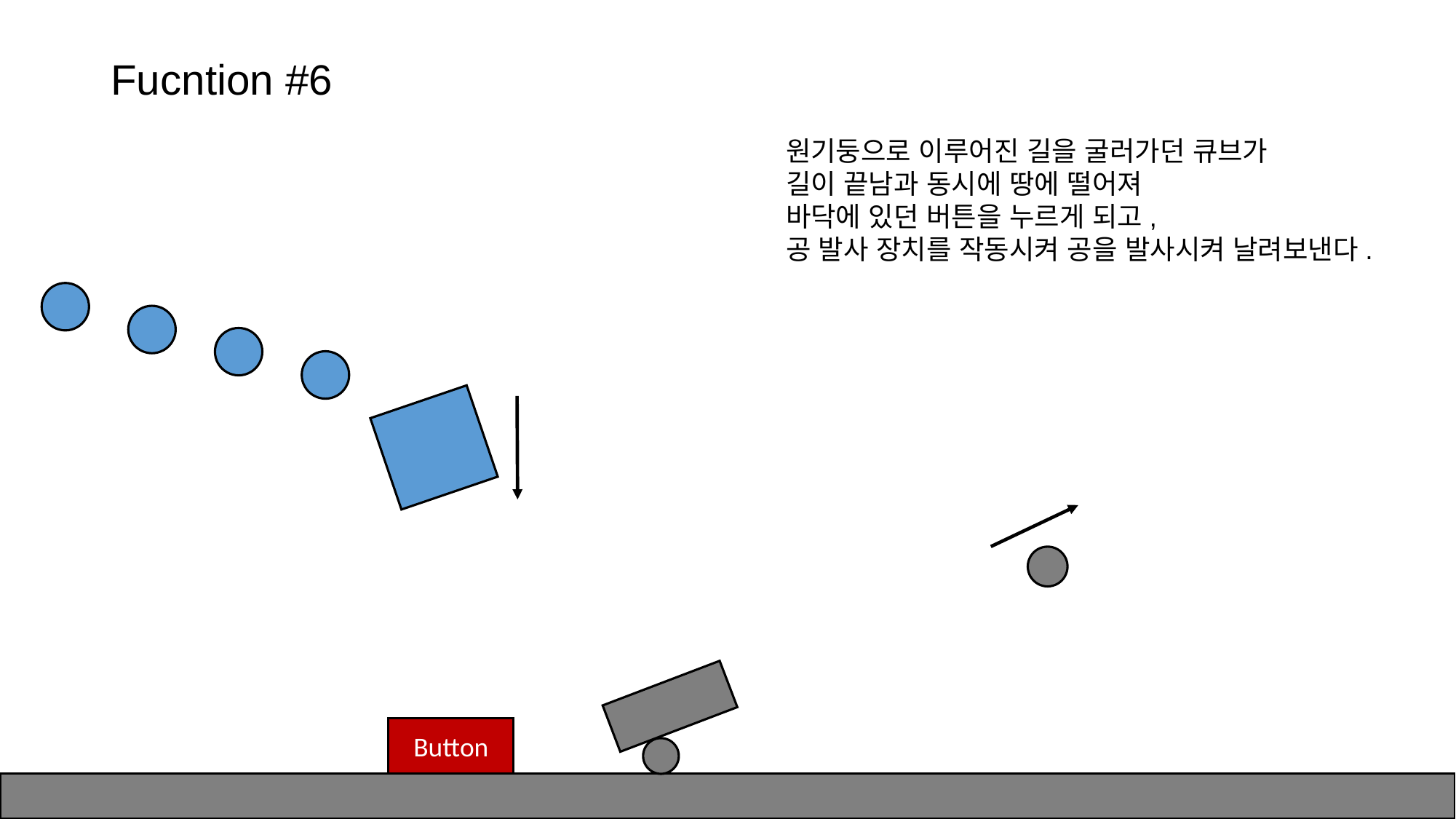

# Fucntion #6

원기둥으로 이루어진 길을 굴러가던 큐브가
길이 끝남과 동시에 땅에 떨어져
바닥에 있던 버튼을 누르게 되고,
공 발사 장치를 작동시켜 공을 발사시켜 날려보낸다.

Button